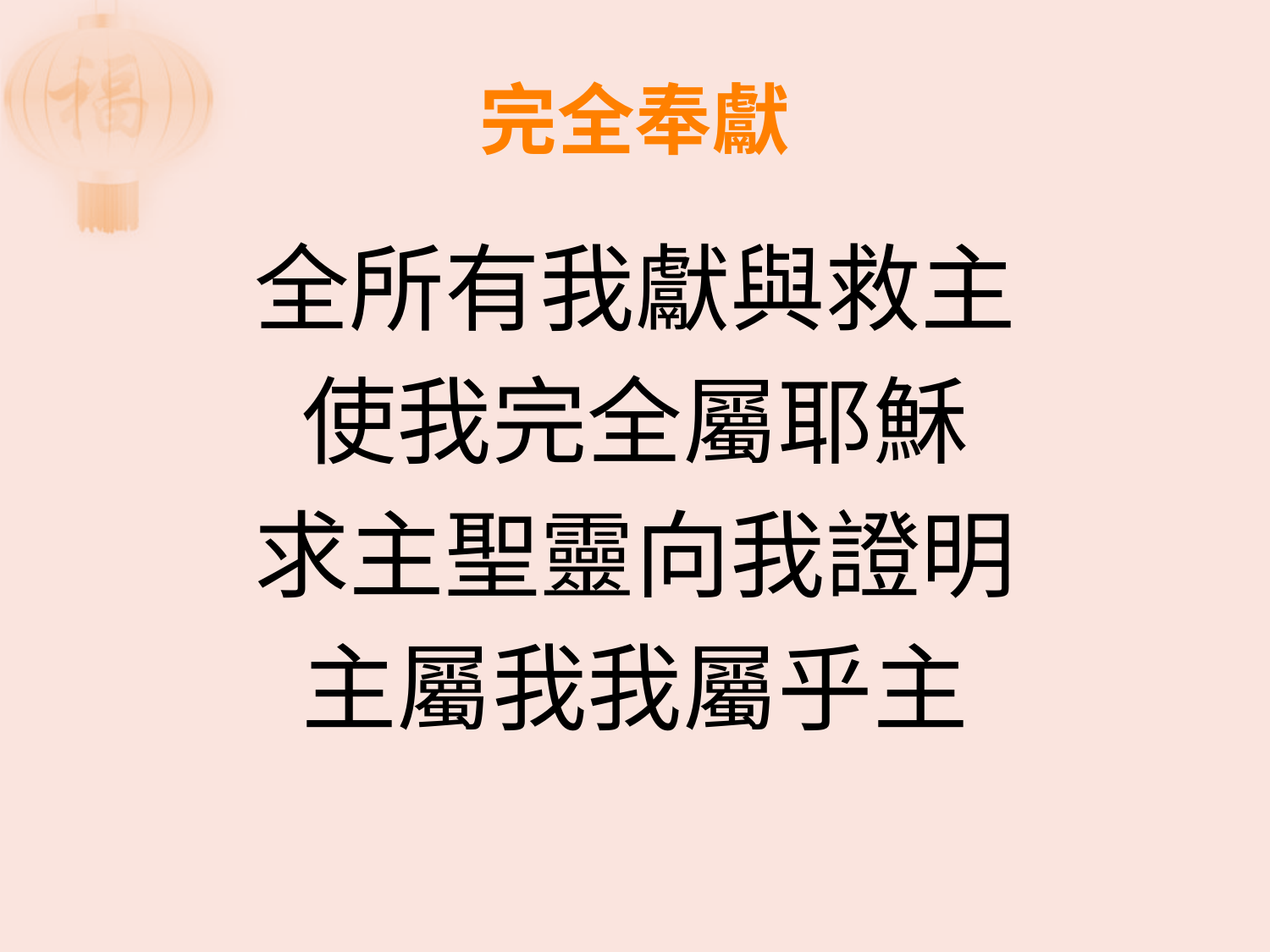

# 完全奉獻
全所有我獻與救主
使我完全屬耶穌
求主聖靈向我證明
主屬我我屬乎主